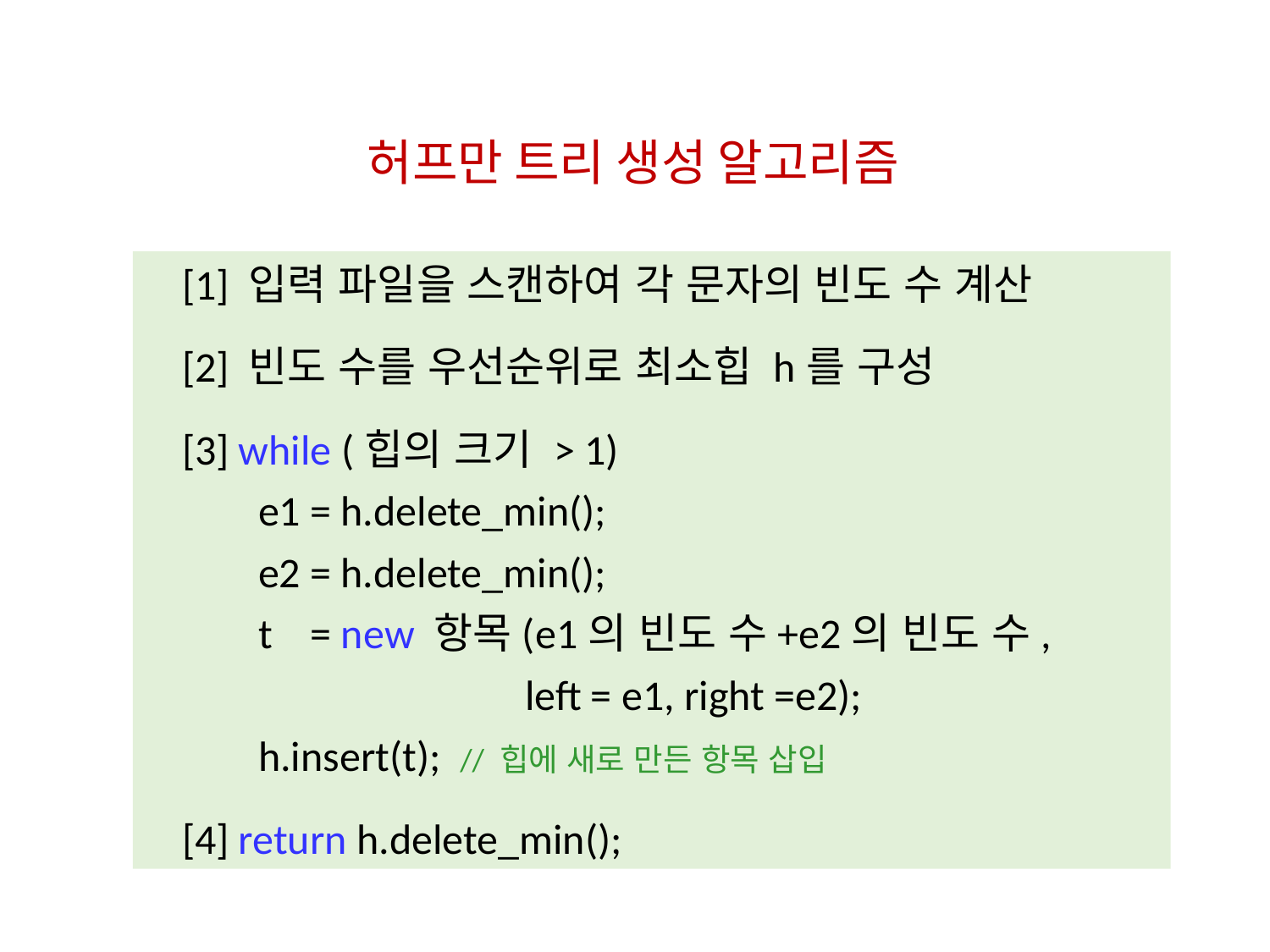

허프만 트리 생성 알고리즘
[1] 입력 파일을 스캔하여 각 문자의 빈도 수 계산
[2] 빈도 수를 우선순위로 최소힙 h를 구성
[3] while (힙의 크기 > 1)
        e1 = h.delete_min();
        e2 = h.delete_min();
        t    = new 항목(e1의 빈도 수+e2의 빈도 수,
                                    left = e1, right =e2);
        h.insert(t);  // 힙에 새로 만든 항목 삽입
[4] return h.delete_min();